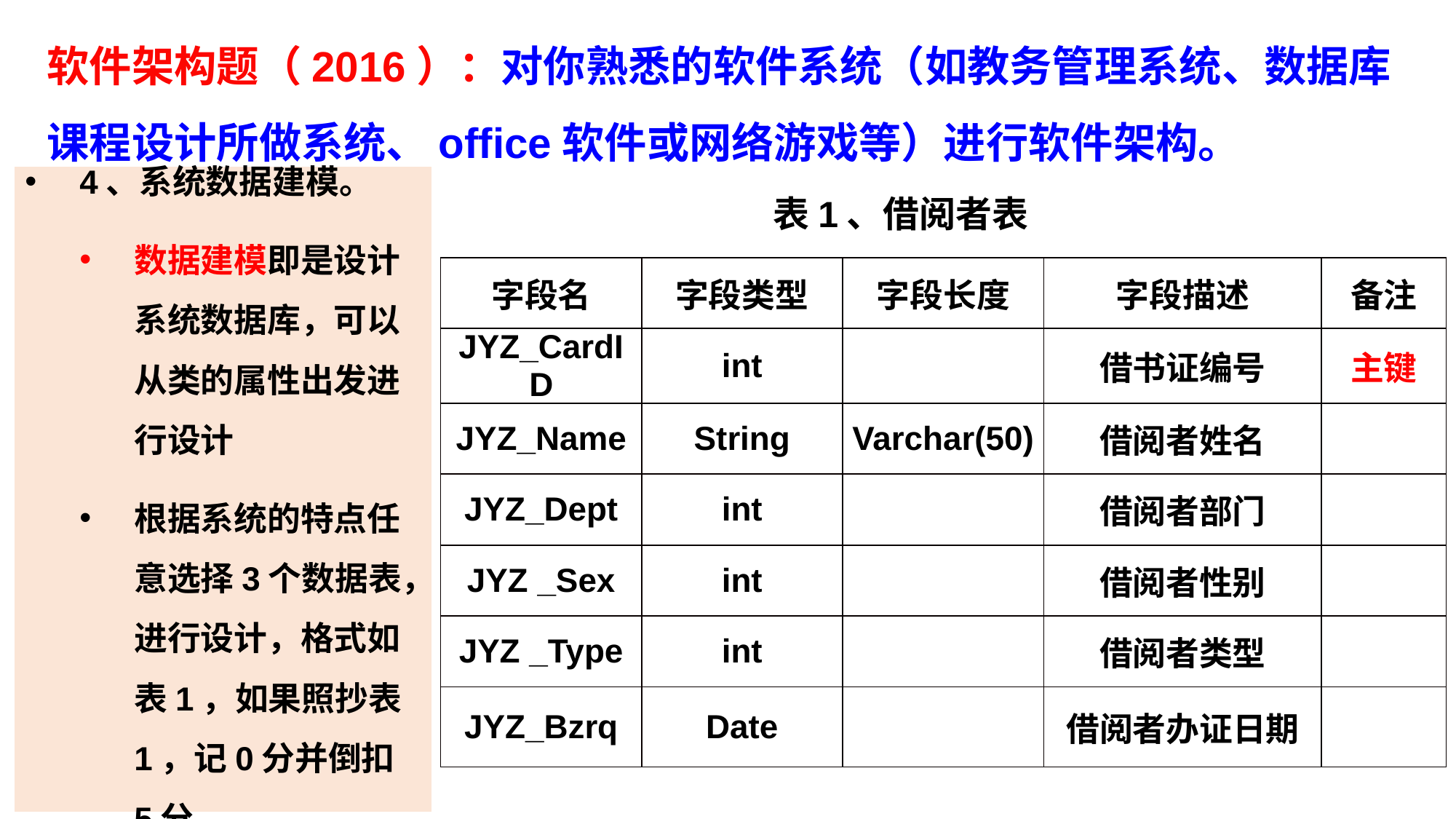

# 软件架构题（2016）：对你熟悉的软件系统（如教务管理系统、数据库课程设计所做系统、office软件或网络游戏等）进行软件架构。
4、系统数据建模。
数据建模即是设计系统数据库，可以从类的属性出发进行设计
根据系统的特点任意选择3个数据表，进行设计，格式如表1，如果照抄表1，记0分并倒扣5分。
表1、借阅者表
| 字段名 | 字段类型 | 字段长度 | 字段描述 | 备注 |
| --- | --- | --- | --- | --- |
| JYZ\_CardID | int |  | 借书证编号 | 主键 |
| JYZ\_Name | String | Varchar(50) | 借阅者姓名 |  |
| JYZ\_Dept | int |  | 借阅者部门 |  |
| JYZ \_Sex | int |  | 借阅者性别 |  |
| JYZ \_Type | int |  | 借阅者类型 |  |
| JYZ\_Bzrq | Date |  | 借阅者办证日期 |  |